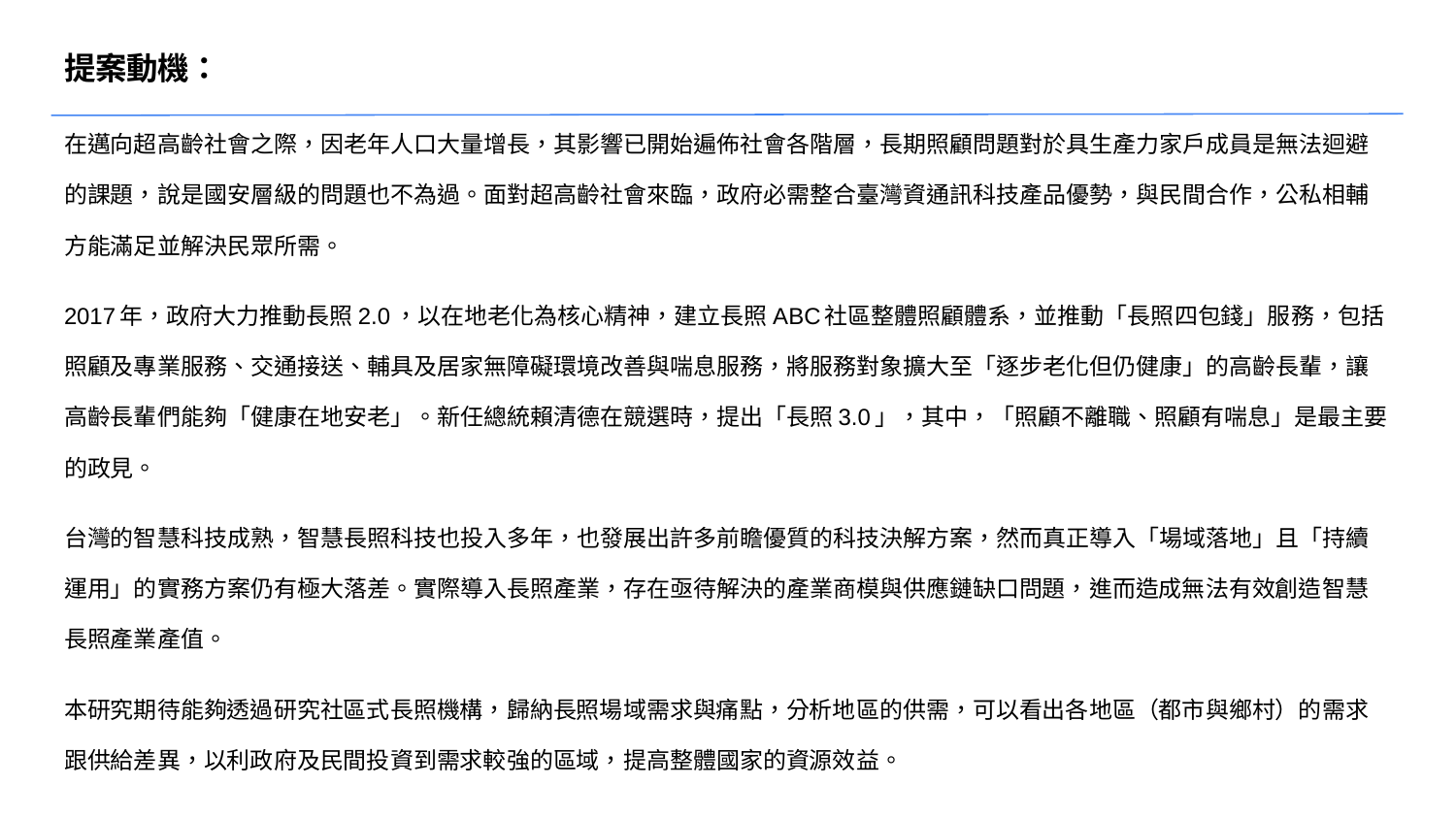

提案動機：
在邁向超高齡社會之際，因老年人口大量增長，其影響已開始遍佈社會各階層，長期照顧問題對於具生產力家戶成員是無法迴避的課題，說是國安層級的問題也不為過。面對超高齡社會來臨，政府必需整合臺灣資通訊科技產品優勢，與民間合作，公私相輔方能滿足並解決民眾所需。
2017年，政府大力推動長照2.0，以在地老化為核心精神，建立長照ABC社區整體照顧體系，並推動「長照四包錢」服務，包括照顧及專業服務、交通接送、輔具及居家無障礙環境改善與喘息服務，將服務對象擴大至「逐步老化但仍健康」的高齡長輩，讓高齡長輩們能夠「健康在地安老」。新任總統賴清德在競選時，提出「長照3.0」，其中，「照顧不離職、照顧有喘息」是最主要的政見。
台灣的智慧科技成熟，智慧長照科技也投入多年，也發展出許多前瞻優質的科技決解方案，然而真正導入「場域落地」且「持續運用」的實務方案仍有極大落差。實際導入長照產業，存在亟待解決的產業商模與供應鏈缺口問題，進而造成無法有效創造智慧長照產業產值。
本研究期待能夠透過研究社區式長照機構，歸納長照場域需求與痛點，分析地區的供需，可以看出各地區（都市與鄉村）的需求跟供給差異，以利政府及民間投資到需求較強的區域，提高整體國家的資源效益。